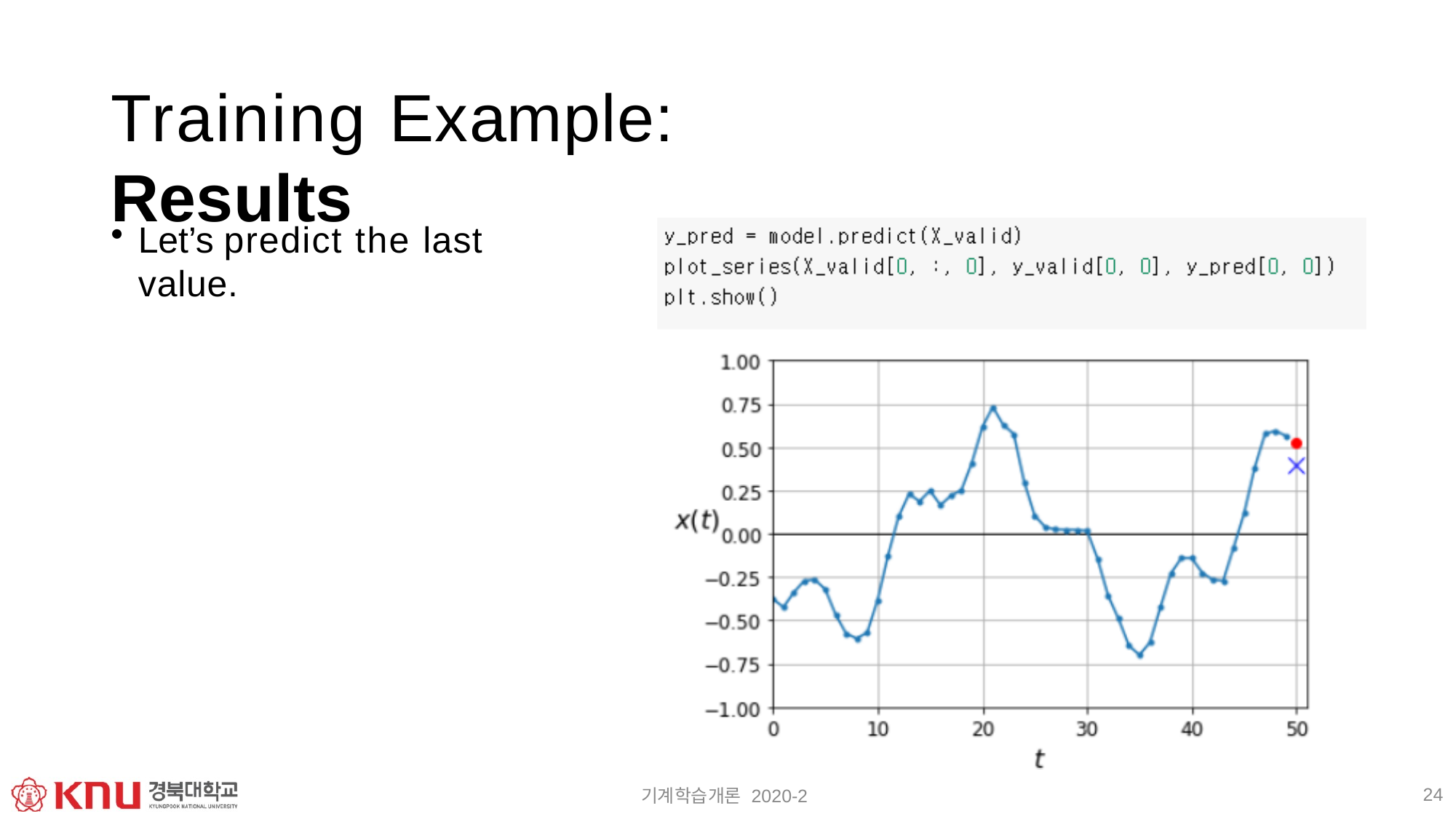

# Training Example: Results
Let’s predict the last value.

24
기계학습개론 2020-2